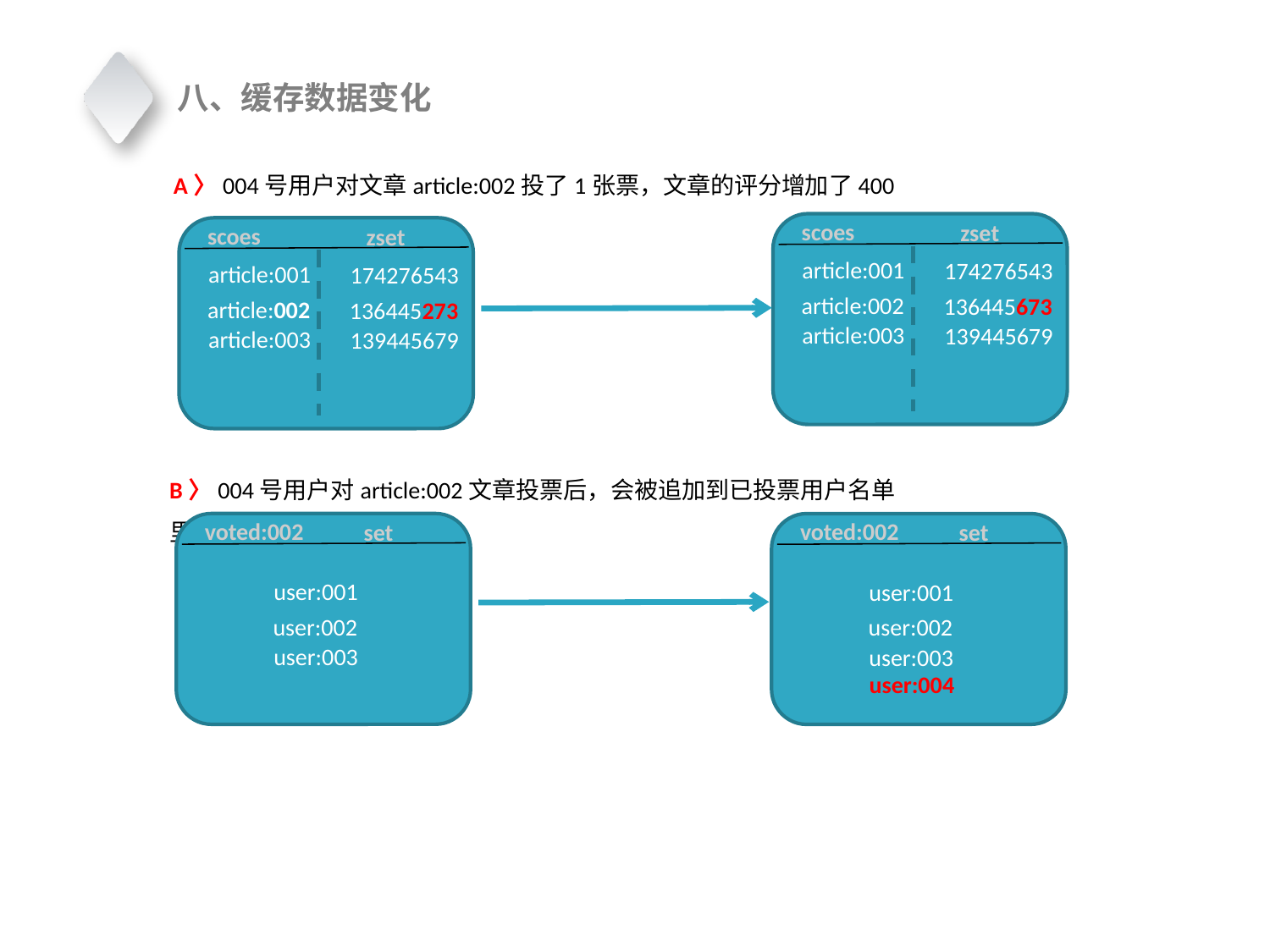

八、缓存数据变化
A〉004号用户对文章article:002投了1张票，文章的评分增加了400
scoes
zset

article:001
174276543
article:002

136445673
article:003

139445679
scoes
zset

article:001
174276543
article:002

136445273
article:003

139445679
B〉004号用户对article:002文章投票后，会被追加到已投票用户名单里
voted:002
set

user:001
user:002

user:003

voted:002
set

user:001
user:002

user:003

user:004